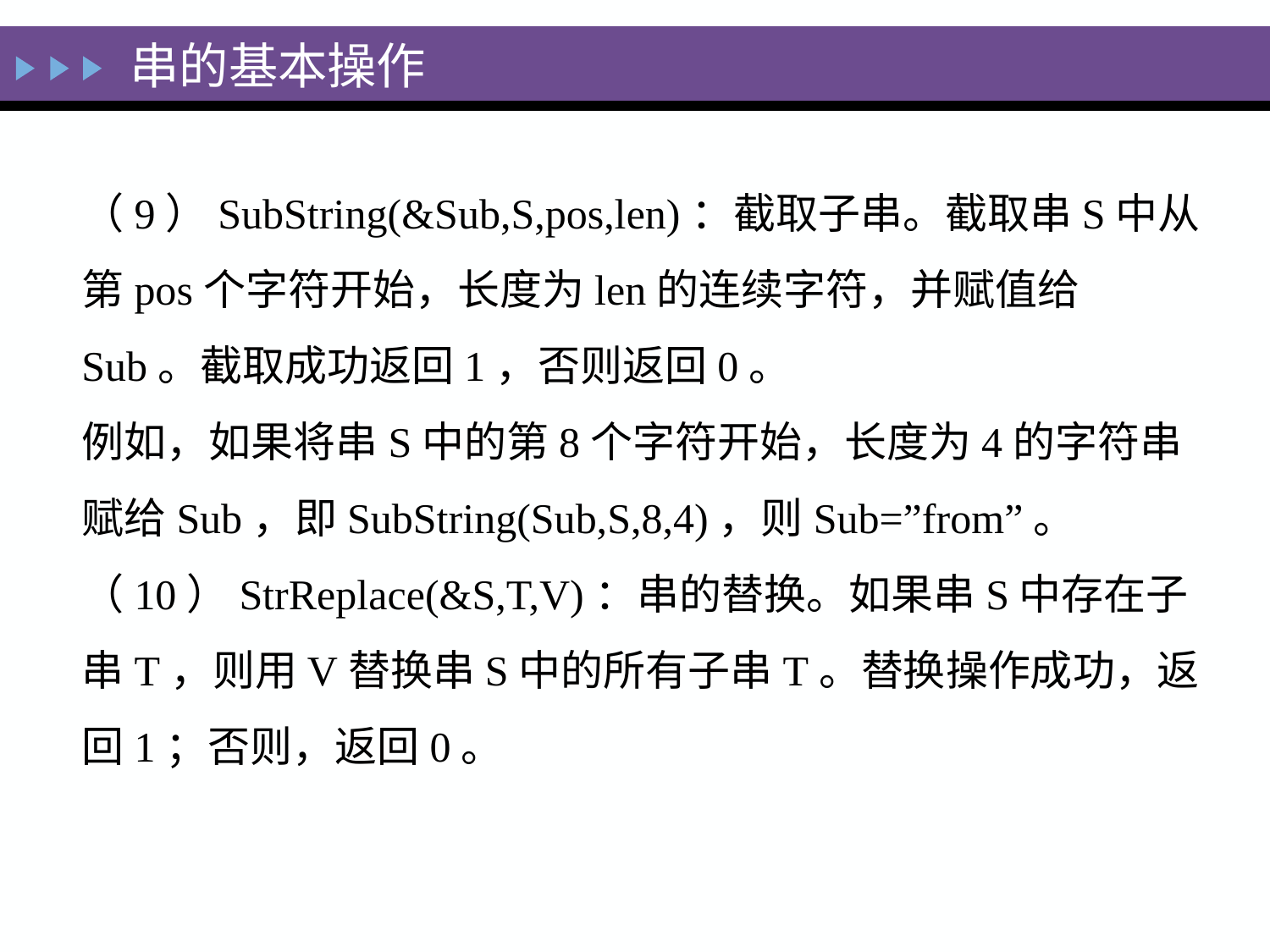

# 串的基本操作
（9）SubString(&Sub,S,pos,len)：截取子串。截取串S中从第pos个字符开始，长度为len的连续字符，并赋值给Sub。截取成功返回1，否则返回0。
例如，如果将串S中的第8个字符开始，长度为4的字符串赋给Sub，即SubString(Sub,S,8,4)，则Sub=”from”。
（10）StrReplace(&S,T,V)：串的替换。如果串S中存在子串T，则用V替换串S中的所有子串T。替换操作成功，返回1；否则，返回0。